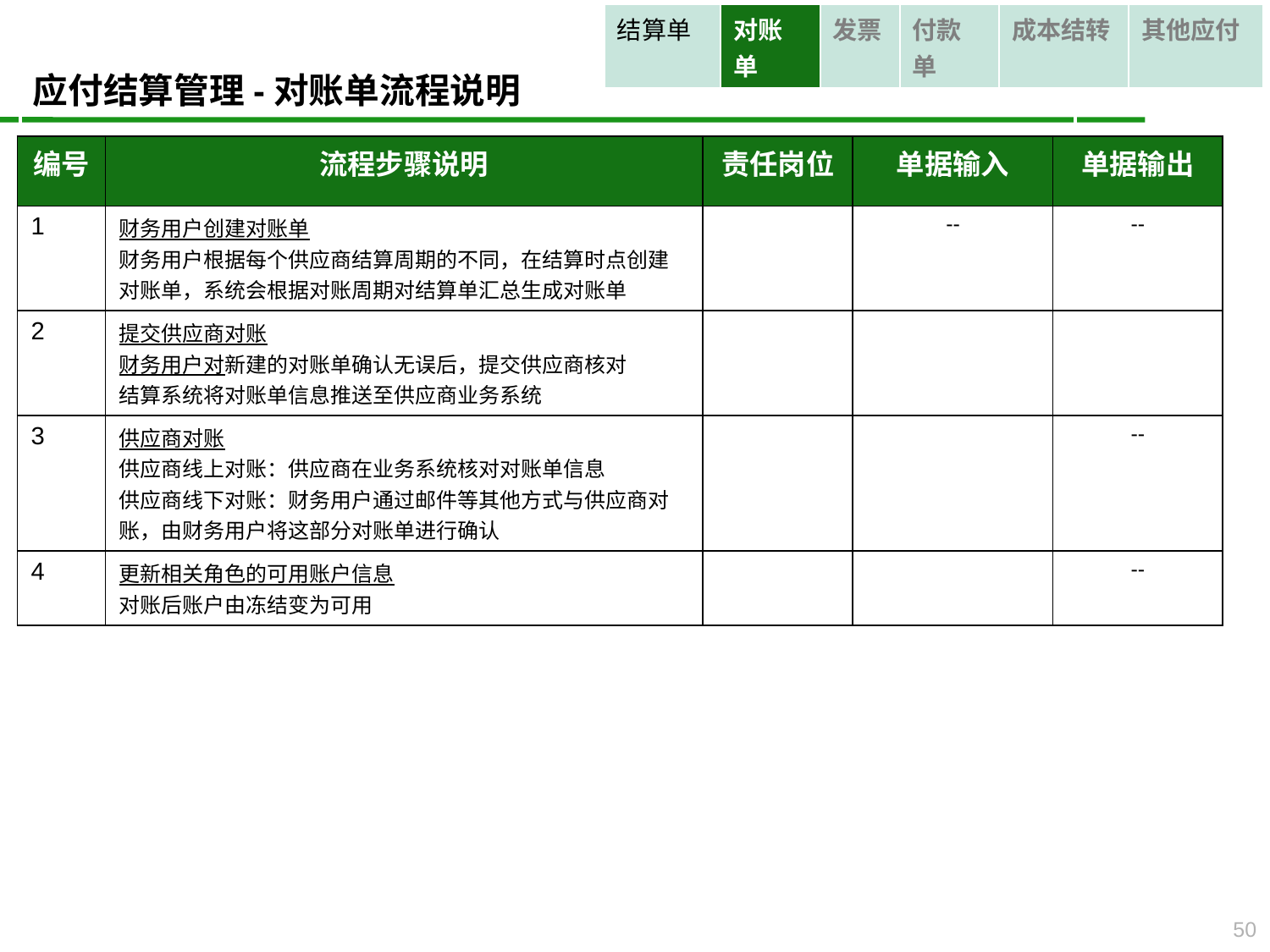

| 结算单 | 对账单 | 发票 | 付款单 | 成本结转 | 其他应付 |
| --- | --- | --- | --- | --- | --- |
应付结算管理-对账单流程说明
| 编号 | 流程步骤说明 | 责任岗位 | 单据输入 | 单据输出 |
| --- | --- | --- | --- | --- |
| 1 | 财务用户创建对账单 财务用户根据每个供应商结算周期的不同，在结算时点创建对账单，系统会根据对账周期对结算单汇总生成对账单 |  | -- | -- |
| 2 | 提交供应商对账 财务用户对新建的对账单确认无误后，提交供应商核对 结算系统将对账单信息推送至供应商业务系统 |  |  |  |
| 3 | 供应商对账 供应商线上对账：供应商在业务系统核对对账单信息 供应商线下对账：财务用户通过邮件等其他方式与供应商对账，由财务用户将这部分对账单进行确认 |  |  | -- |
| 4 | 更新相关角色的可用账户信息 对账后账户由冻结变为可用 |  |  | -- |
50